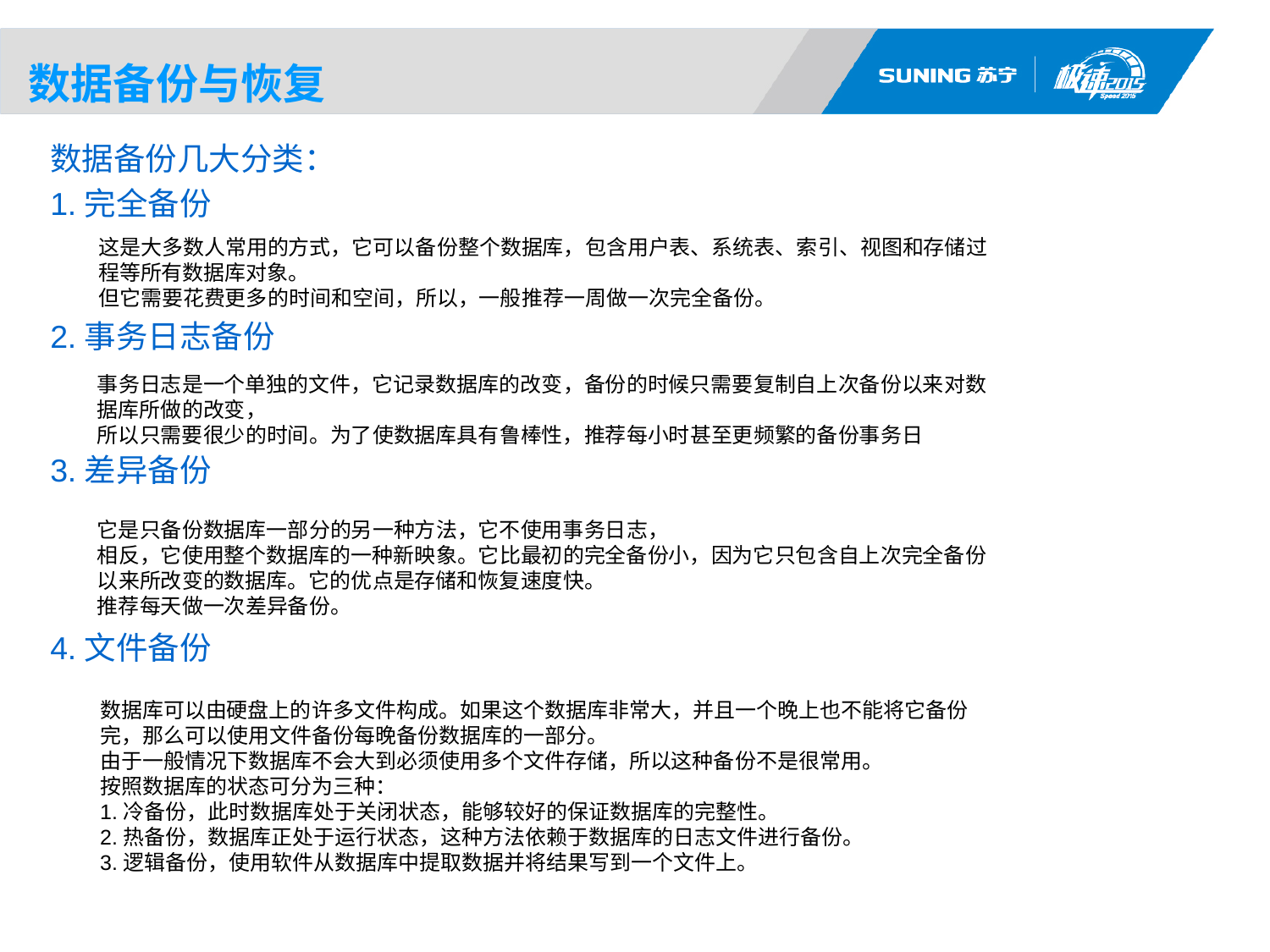

# 数据备份与恢复
数据备份几大分类：
1.完全备份

2.事务日志备份

3.差异备份

4.文件备份

这是大多数人常用的方式，它可以备份整个数据库，包含用户表、系统表、索引、视图和存储过程等所有数据库对象。
但它需要花费更多的时间和空间，所以，一般推荐一周做一次完全备份。
事务日志是一个单独的文件，它记录数据库的改变，备份的时候只需要复制自上次备份以来对数据库所做的改变，
所以只需要很少的时间。为了使数据库具有鲁棒性，推荐每小时甚至更频繁的备份事务日
它是只备份数据库一部分的另一种方法，它不使用事务日志，
相反，它使用整个数据库的一种新映象。它比最初的完全备份小，因为它只包含自上次完全备份以来所改变的数据库。它的优点是存储和恢复速度快。
推荐每天做一次差异备份。

数据库可以由硬盘上的许多文件构成。如果这个数据库非常大，并且一个晚上也不能将它备份完，那么可以使用文件备份每晚备份数据库的一部分。
由于一般情况下数据库不会大到必须使用多个文件存储，所以这种备份不是很常用。
按照数据库的状态可分为三种：
1.冷备份，此时数据库处于关闭状态，能够较好的保证数据库的完整性。
2.热备份，数据库正处于运行状态，这种方法依赖于数据库的日志文件进行备份。
3.逻辑备份，使用软件从数据库中提取数据并将结果写到一个文件上。